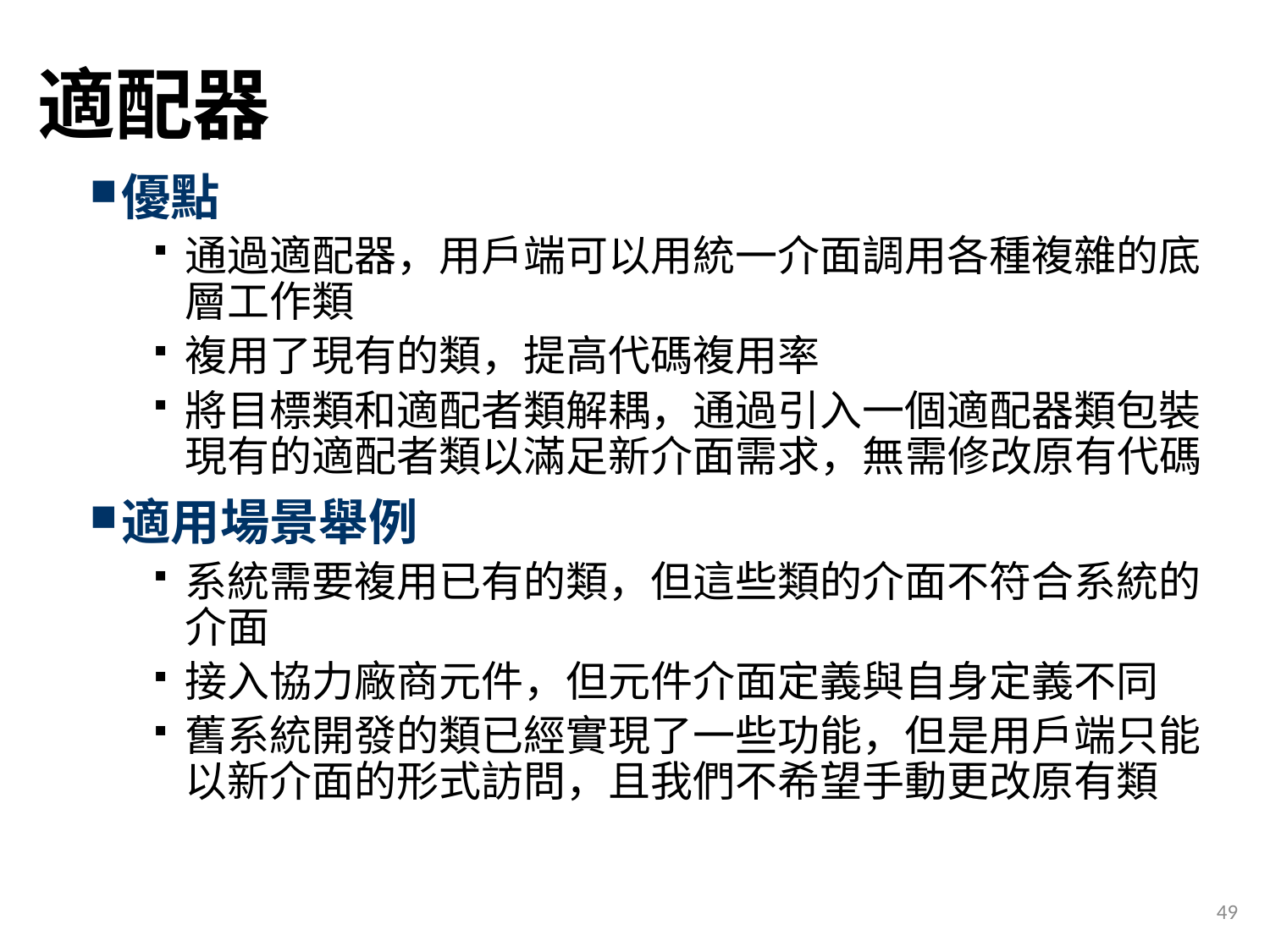

# 適配器
優點
通過適配器，用戶端可以用統一介面調用各種複雜的底層工作類
複用了現有的類，提高代碼複用率
將目標類和適配者類解耦，通過引入一個適配器類包裝現有的適配者類以滿足新介面需求，無需修改原有代碼
適用場景舉例
系統需要複用已有的類，但這些類的介面不符合系統的介面
接入協力廠商元件，但元件介面定義與自身定義不同
舊系統開發的類已經實現了一些功能，但是用戶端只能以新介面的形式訪問，且我們不希望手動更改原有類

49